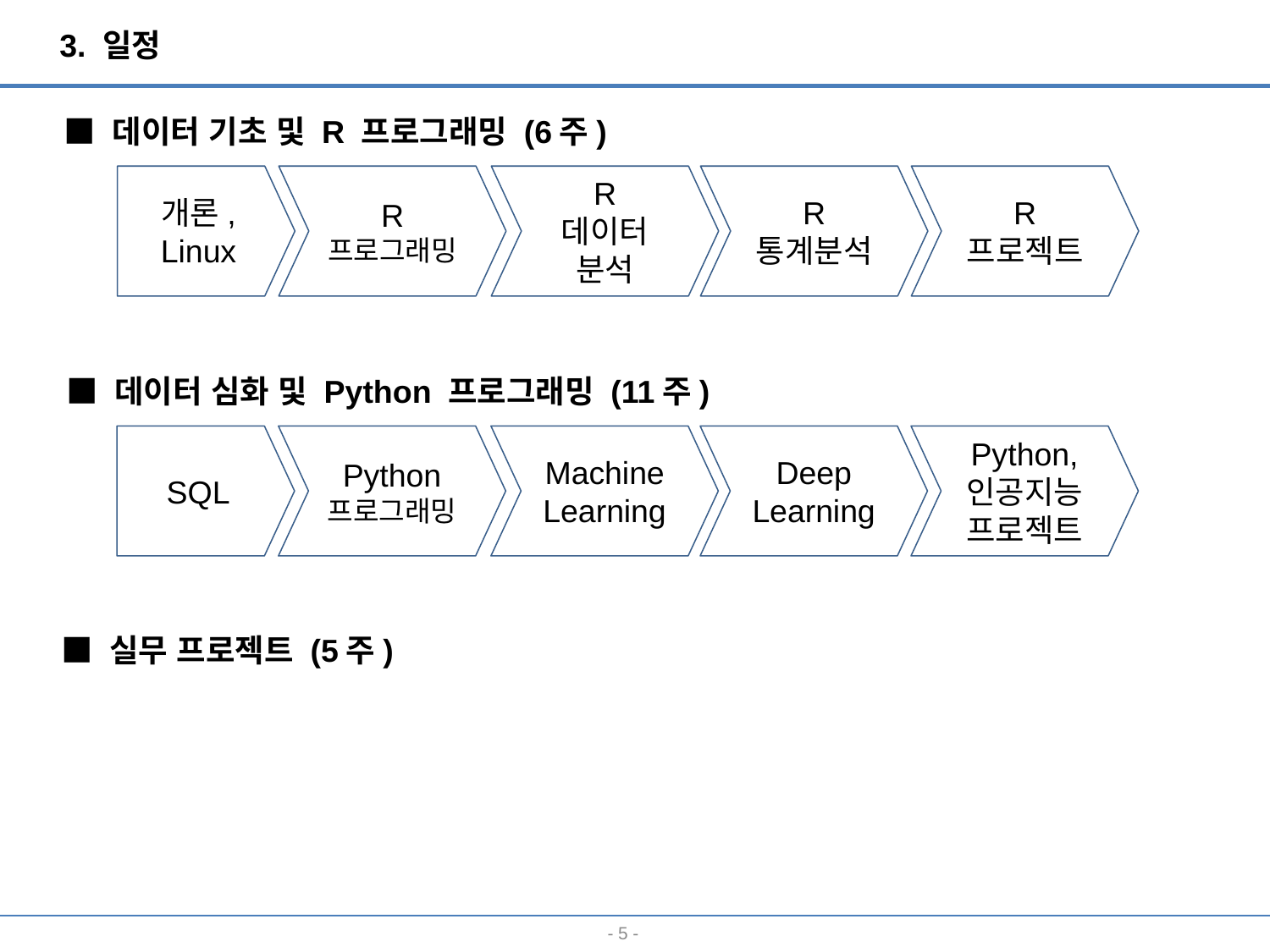

3. 일정
■ 데이터 기초 및 R 프로그래밍 (6주)
개론,
Linux
R
프로그래밍
R
데이터
분석
R
통계분석
R
프로젝트
■ 데이터 심화 및 Python 프로그래밍 (11주)
SQL
Python
프로그래밍
Machine
Learning
Deep
Learning
Python,
인공지능
프로젝트
■ 실무 프로젝트 (5주)
- 5 -